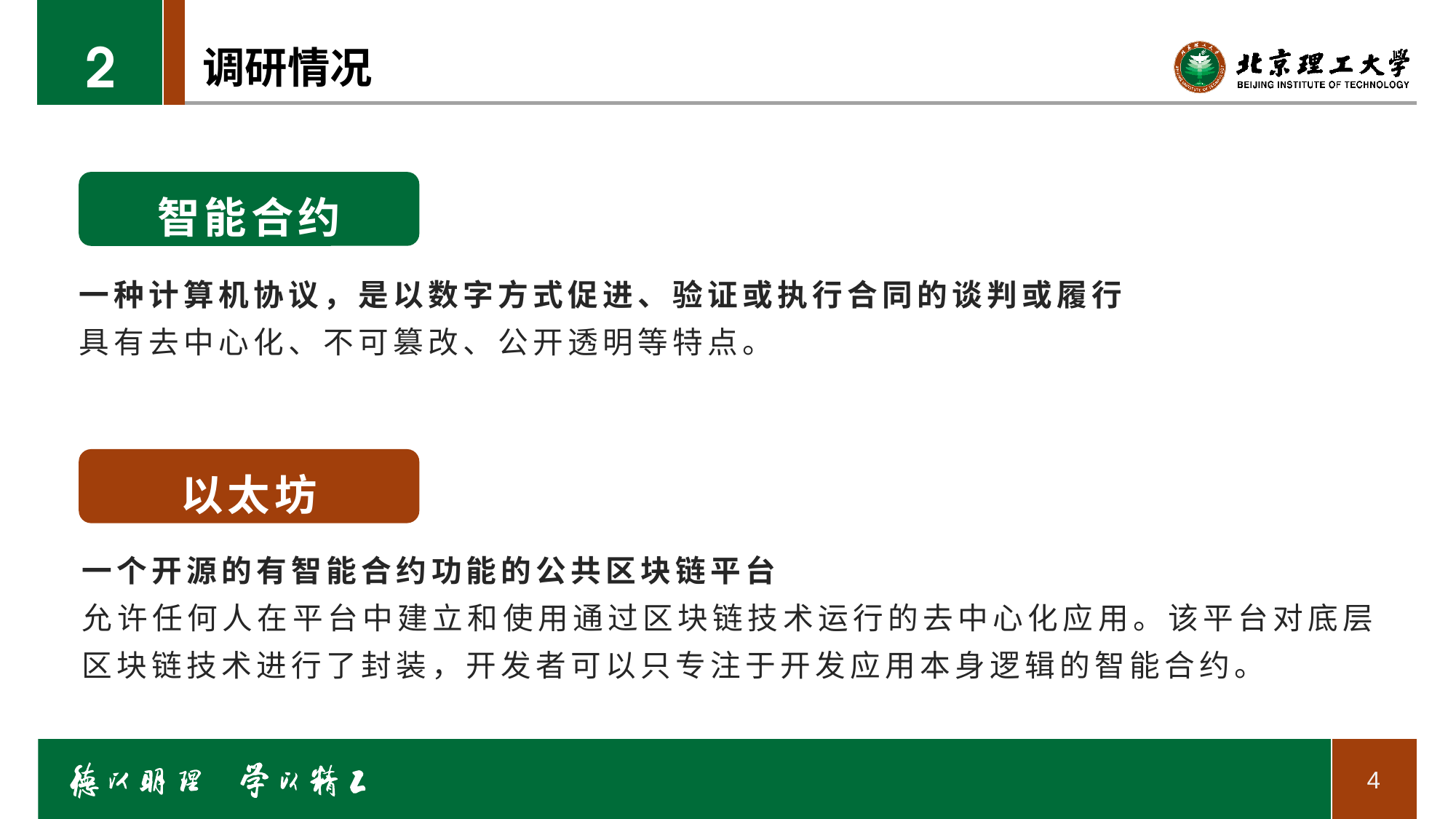

2
# 调研情况
智能合约
一种计算机协议，是以数字方式促进、验证或执行合同的谈判或履行
具有去中心化、不可篡改、公开透明等特点。

以太坊
一个开源的有智能合约功能的公共区块链平台
允许任何人在平台中建立和使用通过区块链技术运行的去中心化应用。该平台对底层区块链技术进行了封装，开发者可以只专注于开发应用本身逻辑的智能合约。